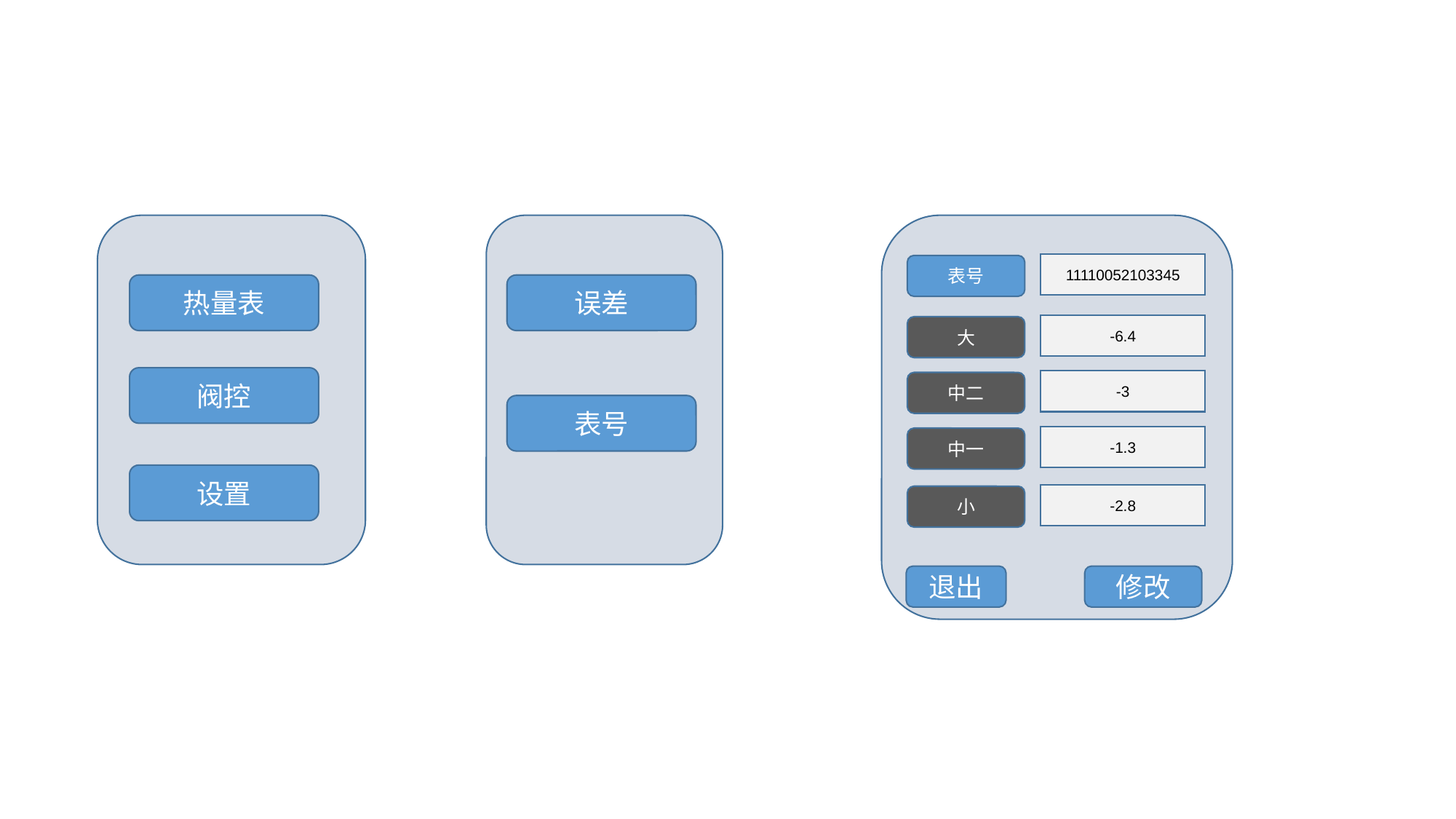

11110052103345
表号
热量表
误差
-6.4
大
阀控
-3
中二
表号
-1.3
中一
设置
-2.8
小
退出
修改